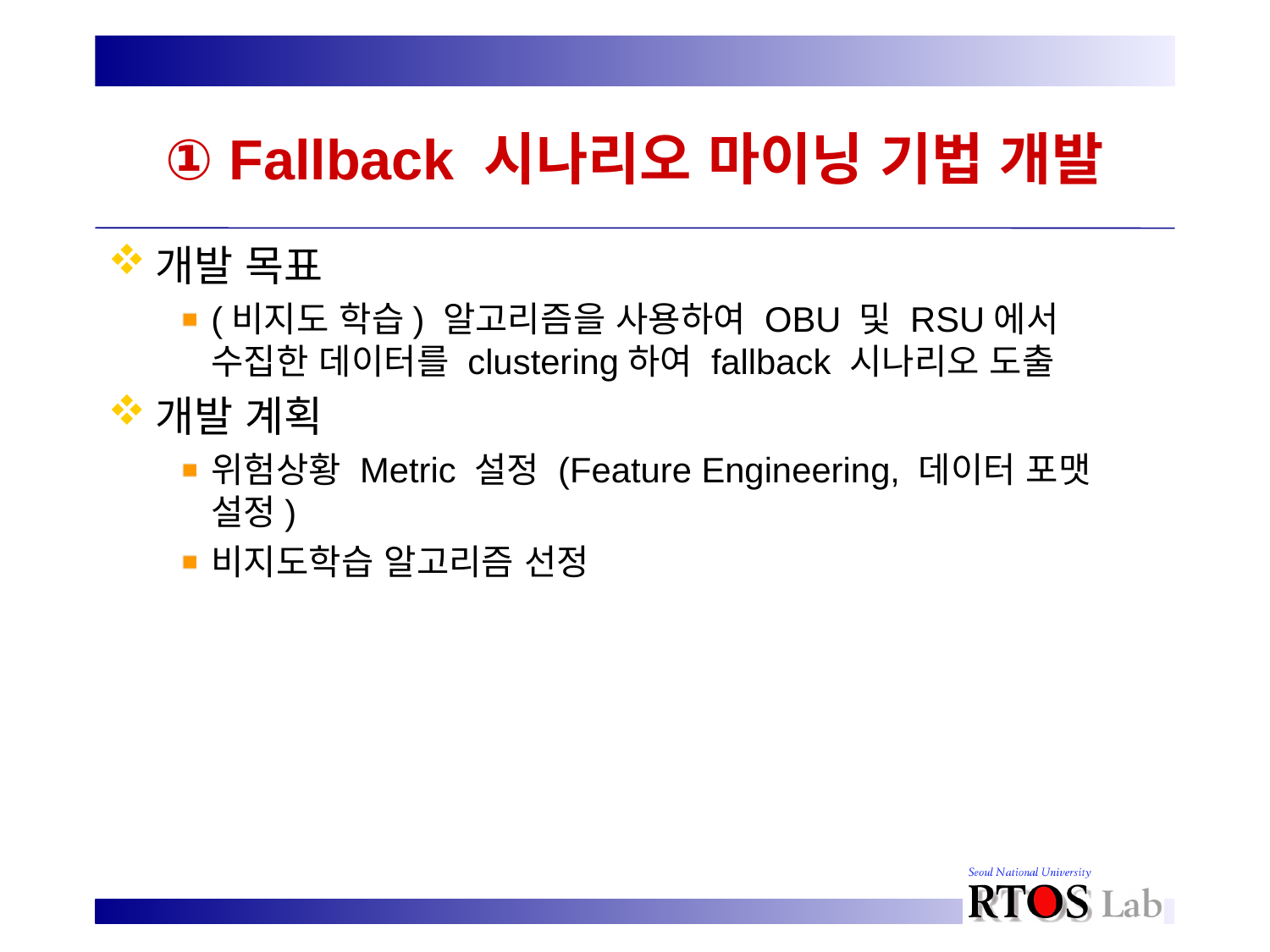

# ① Fallback 시나리오 마이닝 기법 개발
개발 목표
(비지도 학습) 알고리즘을 사용하여 OBU 및 RSU에서 수집한 데이터를 clustering하여 fallback 시나리오 도출
개발 계획
위험상황 Metric 설정 (Feature Engineering, 데이터 포맷 설정)
비지도학습 알고리즘 선정